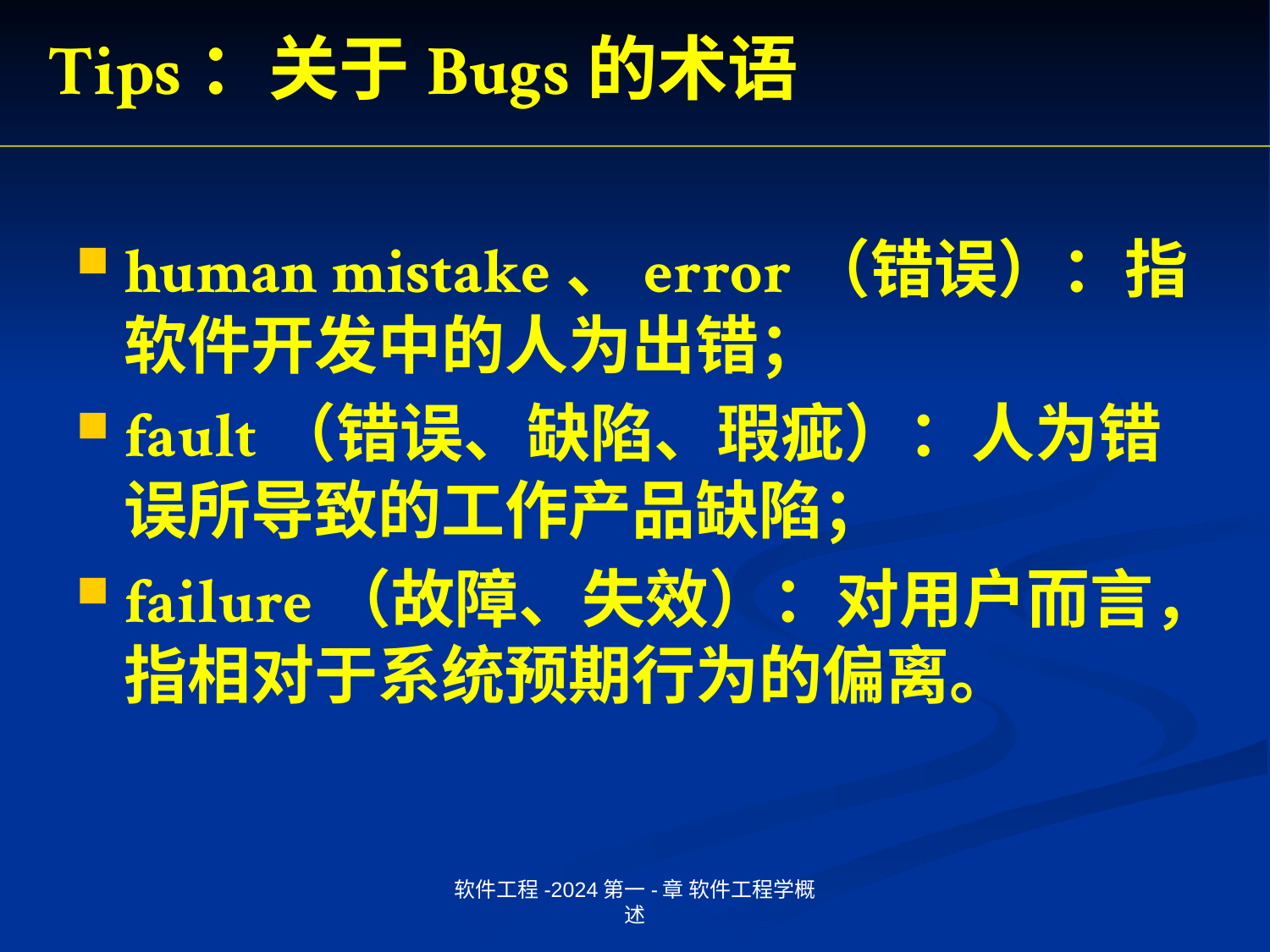

# Tips：关于Bugs的术语

human mistake、error（错误）：指软件开发中的人为出错；
fault（错误、缺陷、瑕疵）：人为错误所导致的工作产品缺陷；
failure（故障、失效）：对用户而言，指相对于系统预期行为的偏离。
软件工程-2024第一-章 软件工程学概述
16